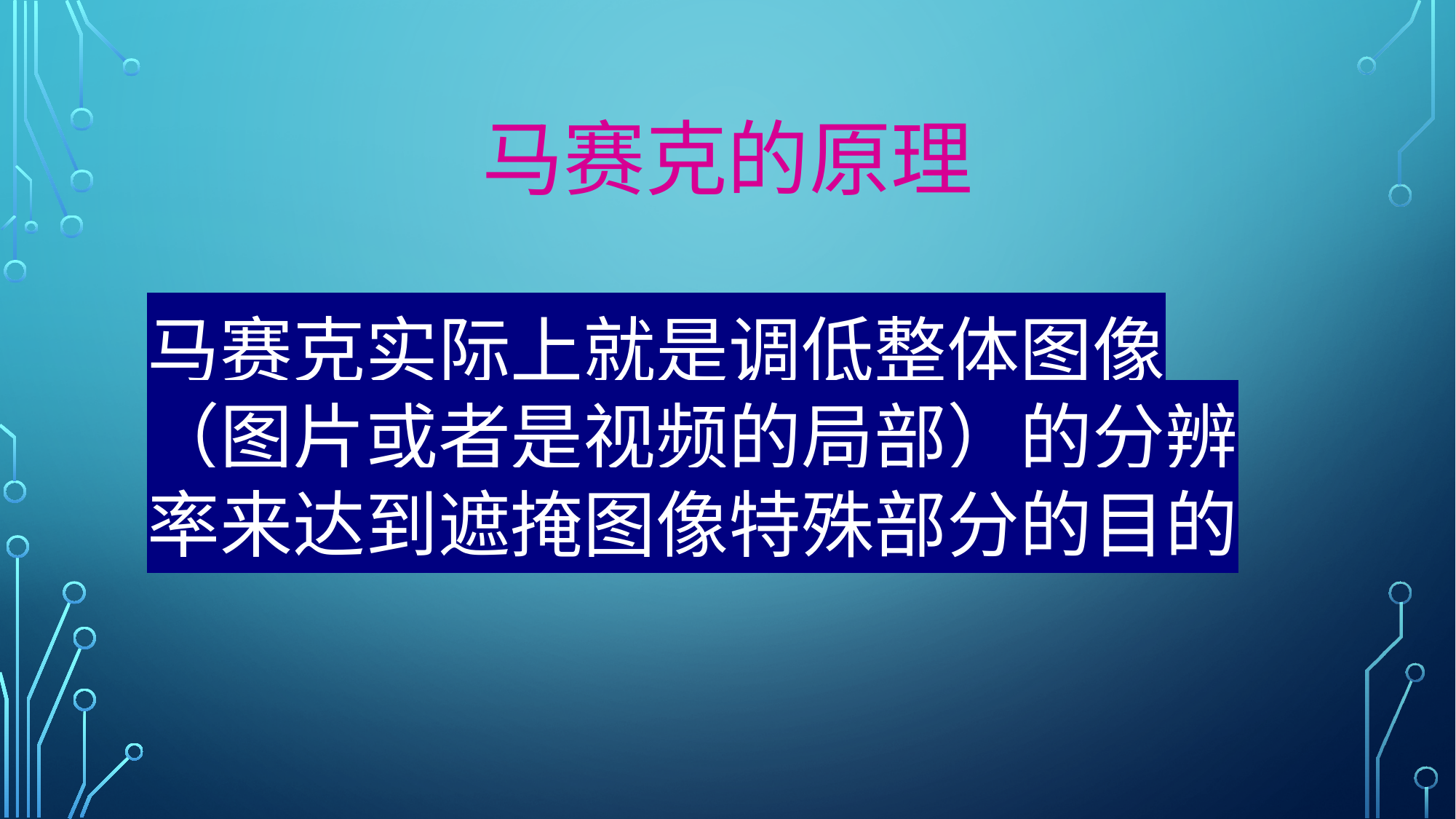

# 马赛克的原理
马赛克实际上就是调低整体图像（图片或者是视频的局部）的分辨率来达到遮掩图像特殊部分的目的